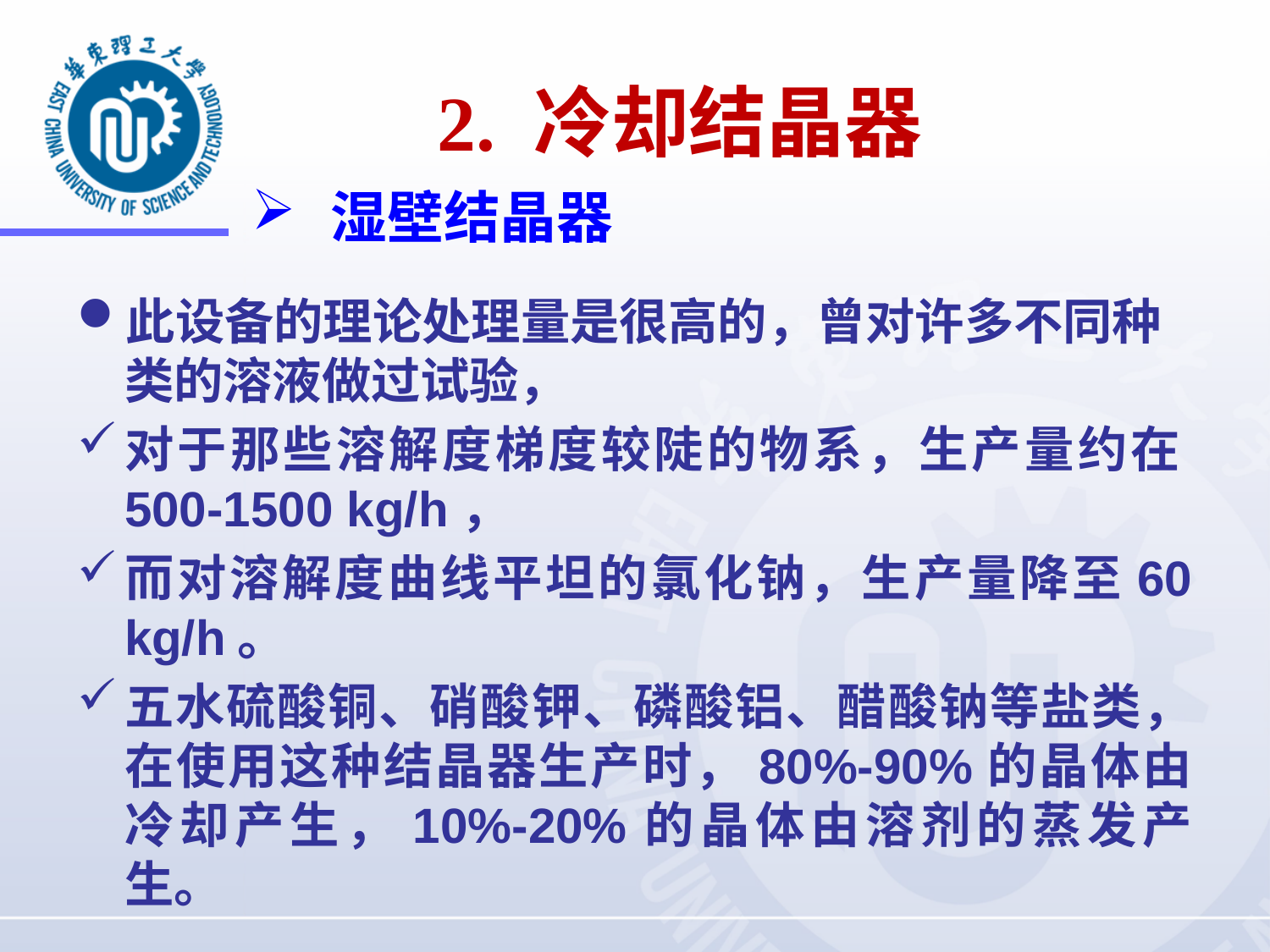

2. 冷却结晶器
湿壁结晶器
此设备的理论处理量是很高的，曾对许多不同种类的溶液做过试验，
对于那些溶解度梯度较陡的物系，生产量约在500-1500 kg/h，
而对溶解度曲线平坦的氯化钠，生产量降至60 kg/h。
五水硫酸铜、硝酸钾、磷酸铝、醋酸钠等盐类，在使用这种结晶器生产时，80%-90%的晶体由冷却产生，10%-20%的晶体由溶剂的蒸发产生。